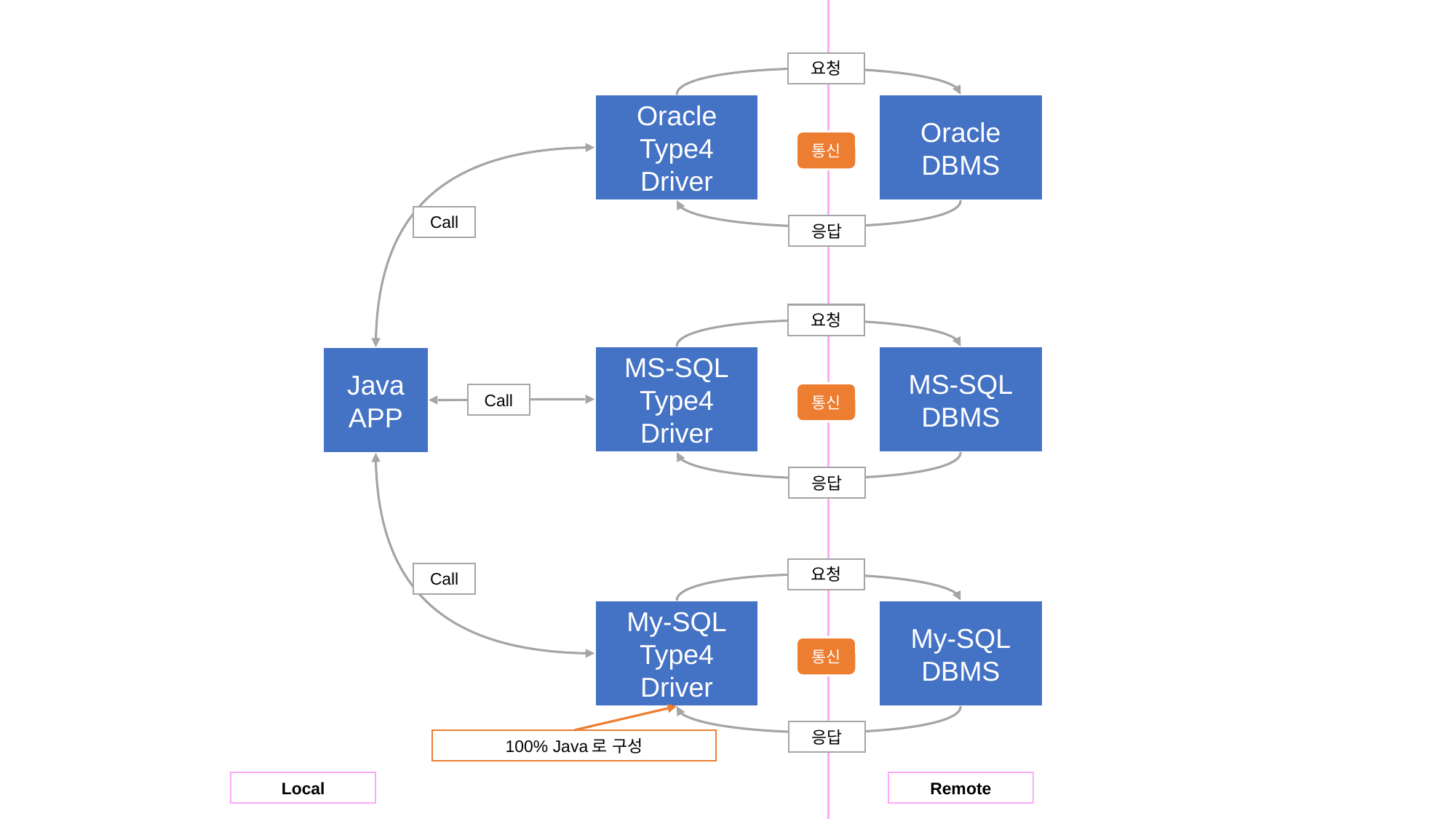

요청
Oracle
Type4
Driver
Oracle
DBMS
통신
Call
응답
요청
MS-SQL
Type4
Driver
MS-SQL
DBMS
Java
APP
통신
Call
응답
요청
Call
My-SQL
Type4
Driver
My-SQL
DBMS
통신
응답
100% Java로 구성
Local
Remote